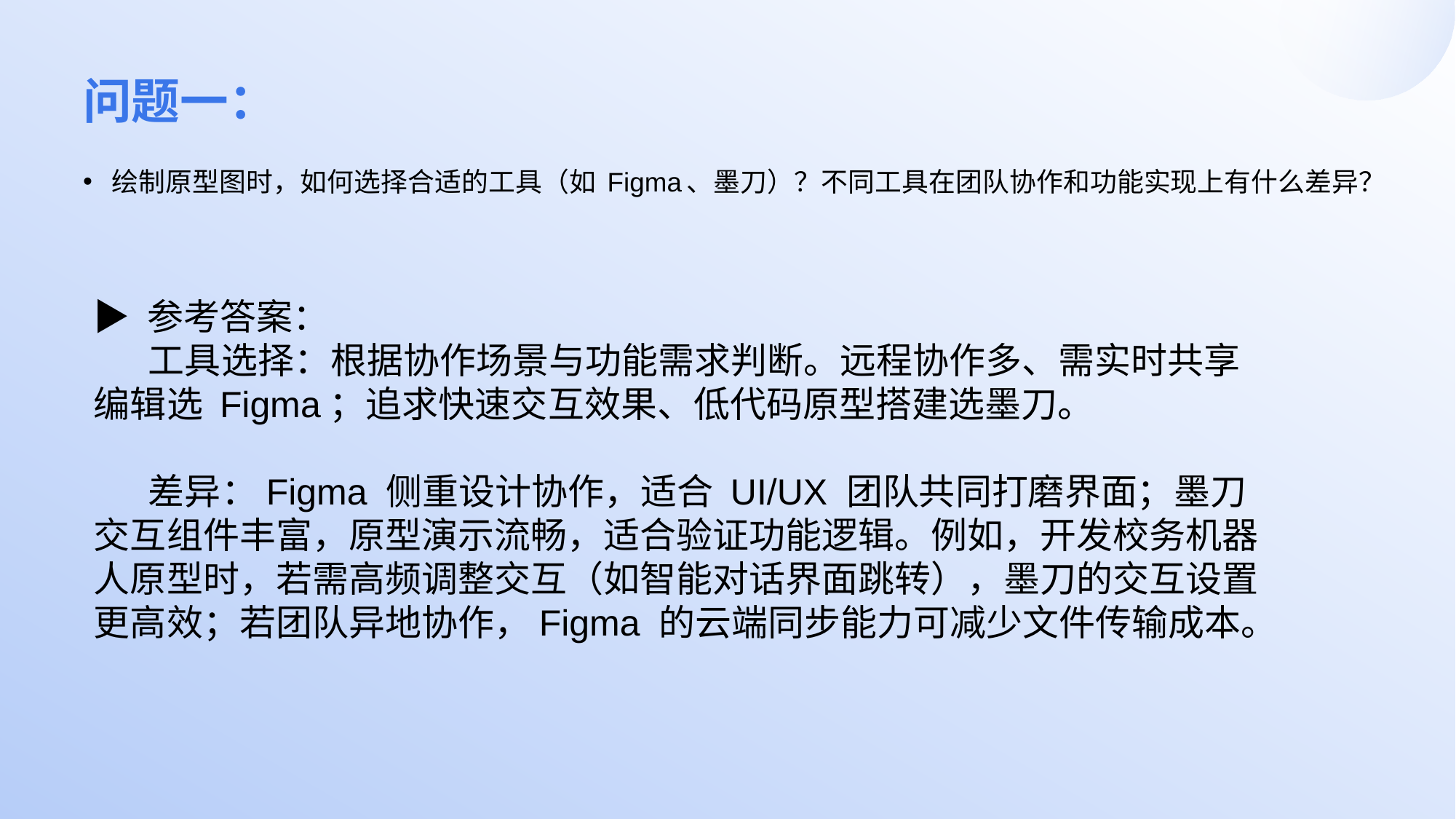

# 问题一：
绘制原型图时，如何选择合适的工具（如 Figma、墨刀）？不同工具在团队协作和功能实现上有什么差异？
▶ 参考答案：
工具选择：根据协作场景与功能需求判断。远程协作多、需实时共享编辑选 Figma；追求快速交互效果、低代码原型搭建选墨刀。

差异：Figma 侧重设计协作，适合 UI/UX 团队共同打磨界面；墨刀交互组件丰富，原型演示流畅，适合验证功能逻辑。例如，开发校务机器人原型时，若需高频调整交互（如智能对话界面跳转），墨刀的交互设置更高效；若团队异地协作，Figma 的云端同步能力可减少文件传输成本。